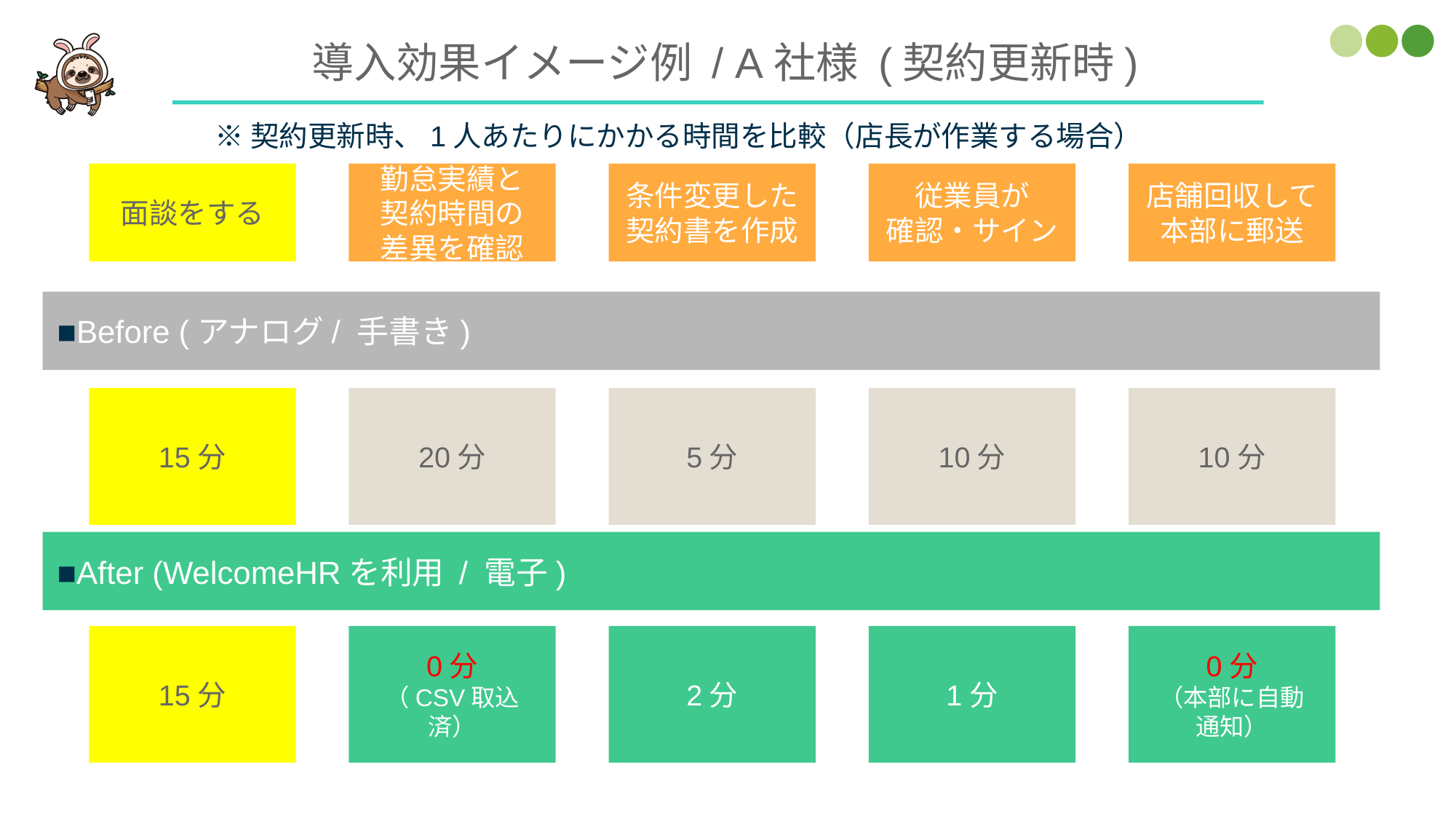

導入効果イメージ例 / A社様 (契約更新時)

※契約更新時、1人あたりにかかる時間を比較（店長が作業する場合）
勤怠実績と
契約時間の
差異を確認

従業員が
確認・サイン

条件変更した契約書を作成

店舗回収して本部に郵送

面談をする

■Before (アナログ/ 手書き)

15分

20分

5分

10分

10分

■After (WelcomeHRを利用 / 電子)
0分
（本部に自動
通知）

15分

0分
（CSV取込済）

2分

1分